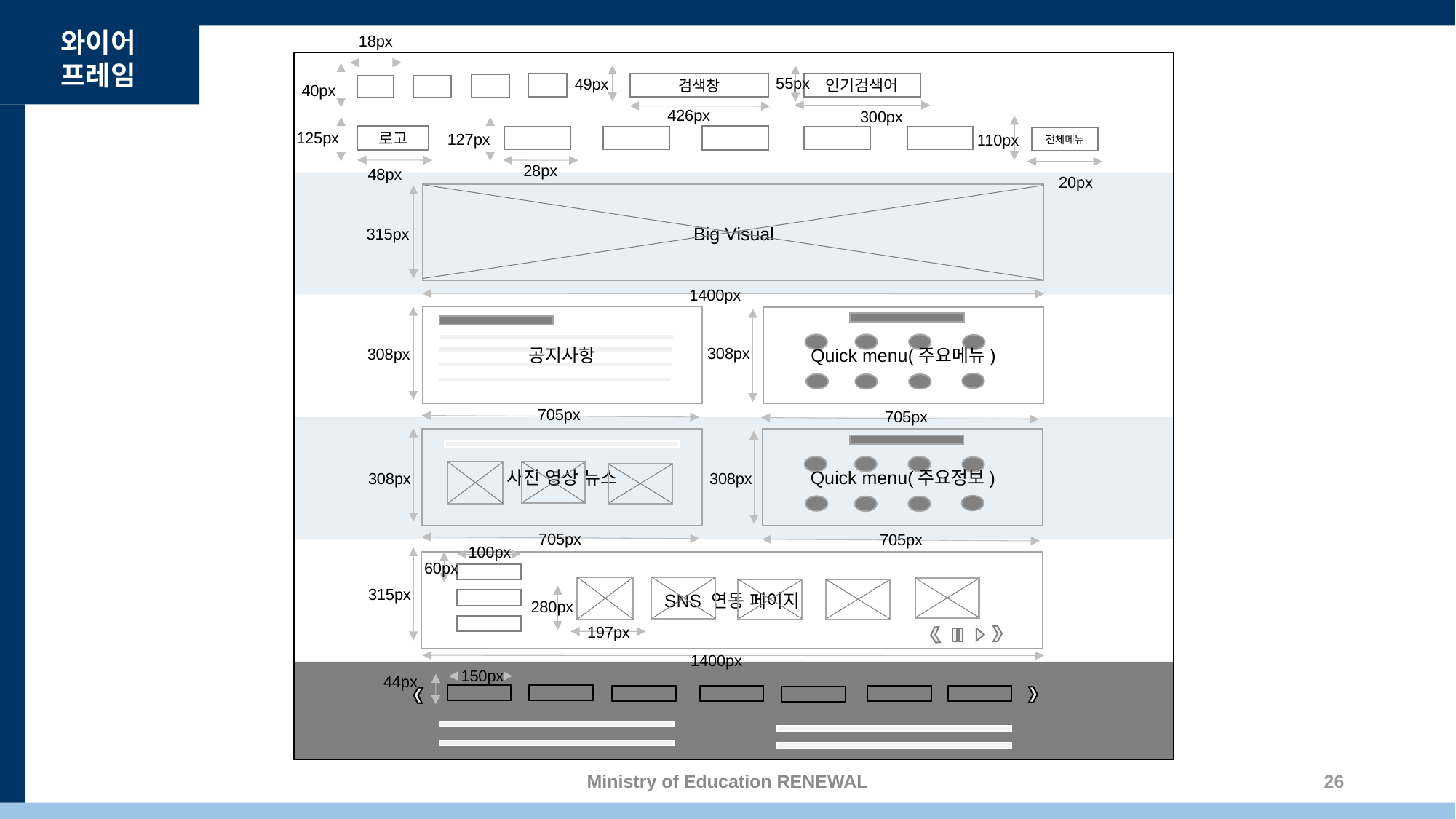

와이어
프레임
18px

55px
49px

검색창
인기검색어

40px
426px
300px
127px

로고

110px
전체메뉴
125px
28px
20px
48px
Big Visual

315px
1400px
공지사항
Quick menu(주요메뉴)

308px
308px

705px
705px

사진 영상 뉴스
Quick menu(주요정보)

308px
308px

705px
705px
100px

SNS 연동 페이지
60px

315px

280px

197px

1400px

150px
44px

Ministry of Education RENEWAL
26